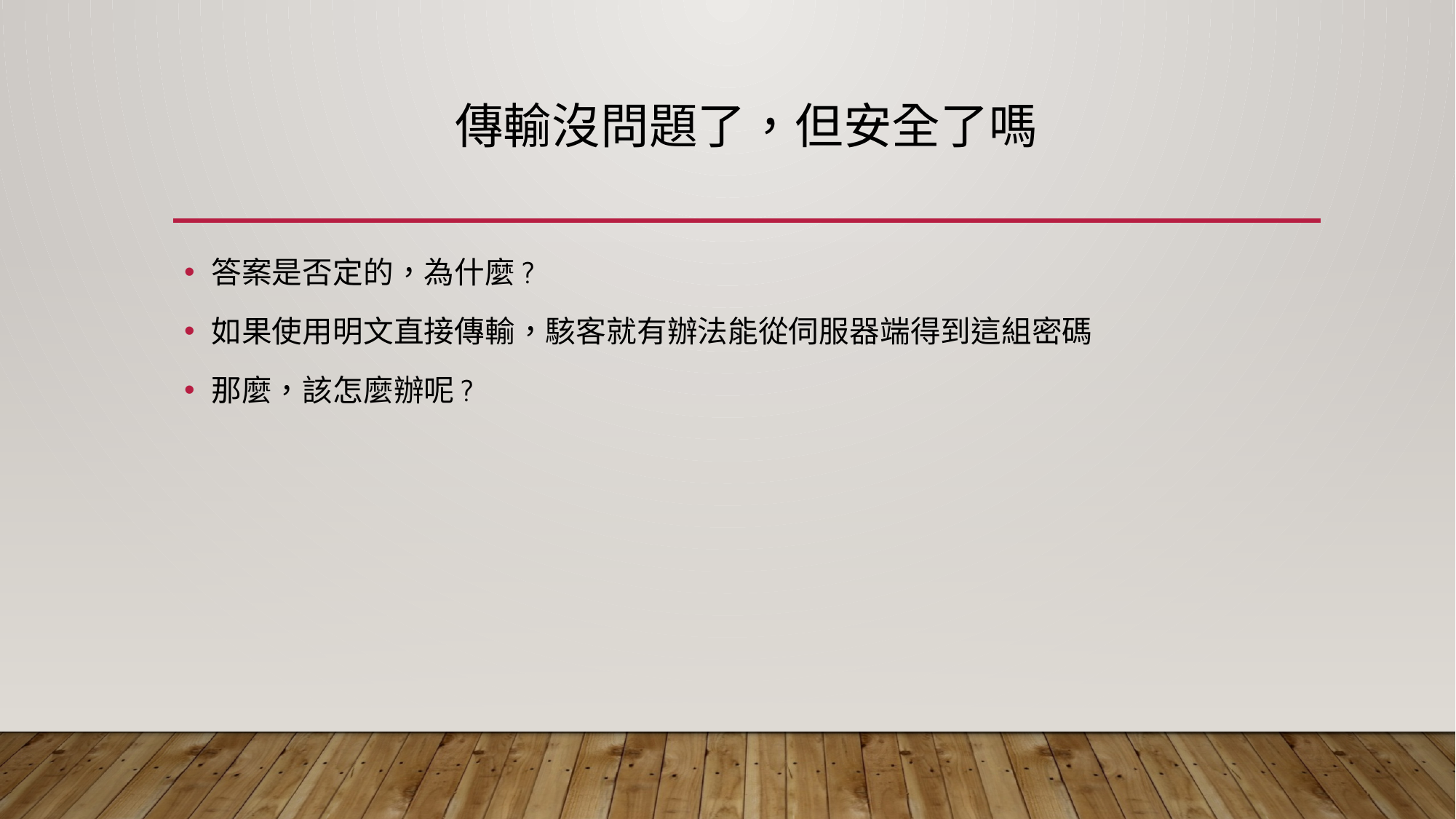

# 傳輸沒問題了，但安全了嗎
答案是否定的，為什麼?
如果使用明文直接傳輸，駭客就有辦法能從伺服器端得到這組密碼
那麼，該怎麼辦呢?